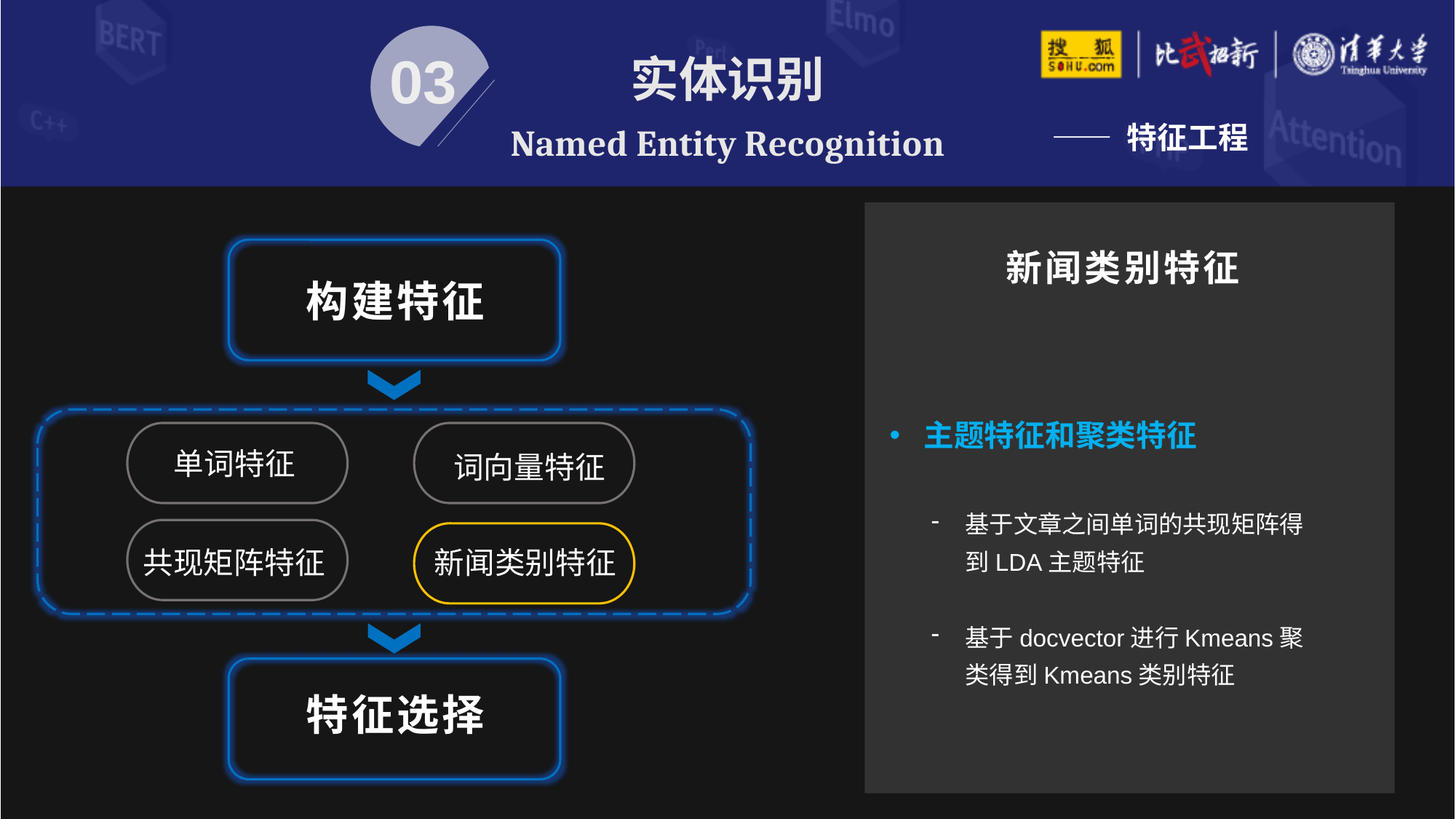

实体识别
Named Entity Recognition
03
—— 特征工程

新闻类别特征
构建特征

主题特征和聚类特征

单词特征
词向量特征
基于文章之间单词的共现矩阵得到LDA主题特征

基于docvector进行Kmeans聚类得到Kmeans类别特征

共现矩阵特征
新闻类别特征

特征选择